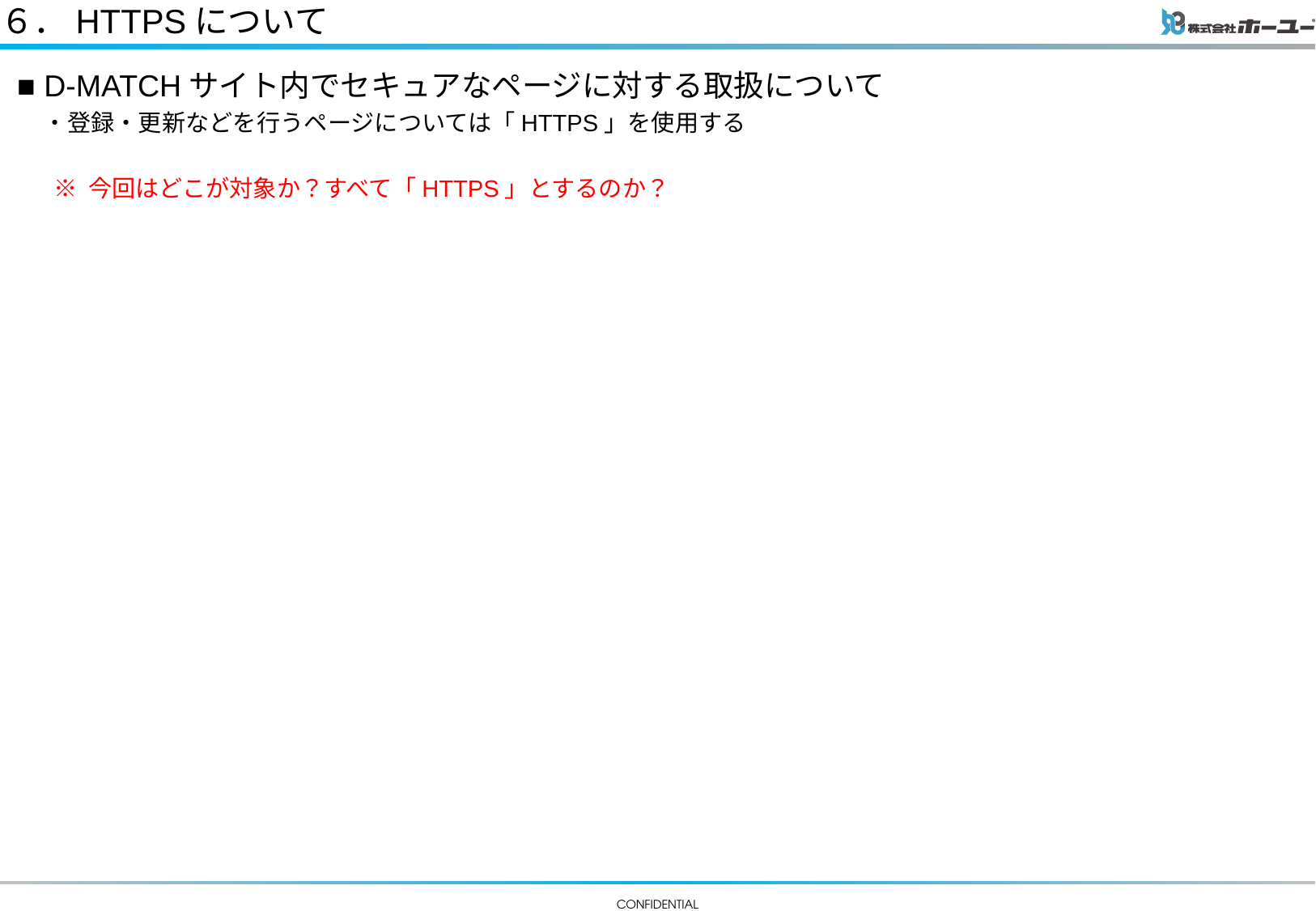

# ６．HTTPSについて
■ D-MATCHサイト内でセキュアなページに対する取扱について
    ・登録・更新などを行うページについては「HTTPS」を使用する

       ※ 今回はどこが対象か？すべて「HTTPS」とするのか？